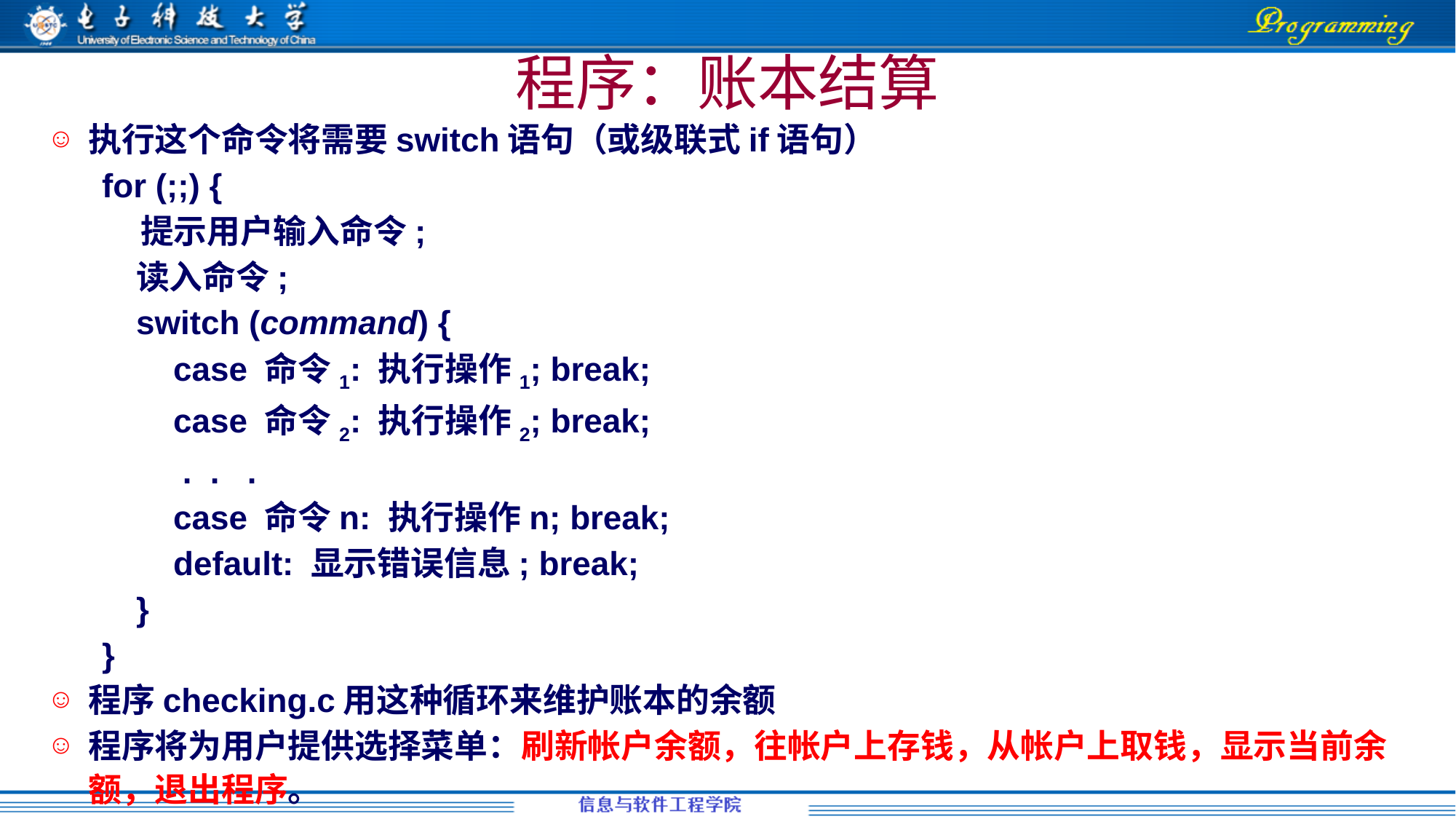

程序：账本结算
执行这个命令将需要switch语句（或级联式if语句）
for (;;) {
    提示用户输入命令;
	读入命令;
	switch (command) {
	    case 命令1: 执行操作1; break;
	    case 命令2: 执行操作2; break;
	     .  .   .
	    case 命令n: 执行操作n; break;
	    default: 显示错误信息; break;
	}
}
程序checking.c用这种循环来维护账本的余额
程序将为用户提供选择菜单：刷新帐户余额，往帐户上存钱，从帐户上取钱，显示当前余额，退出程序。